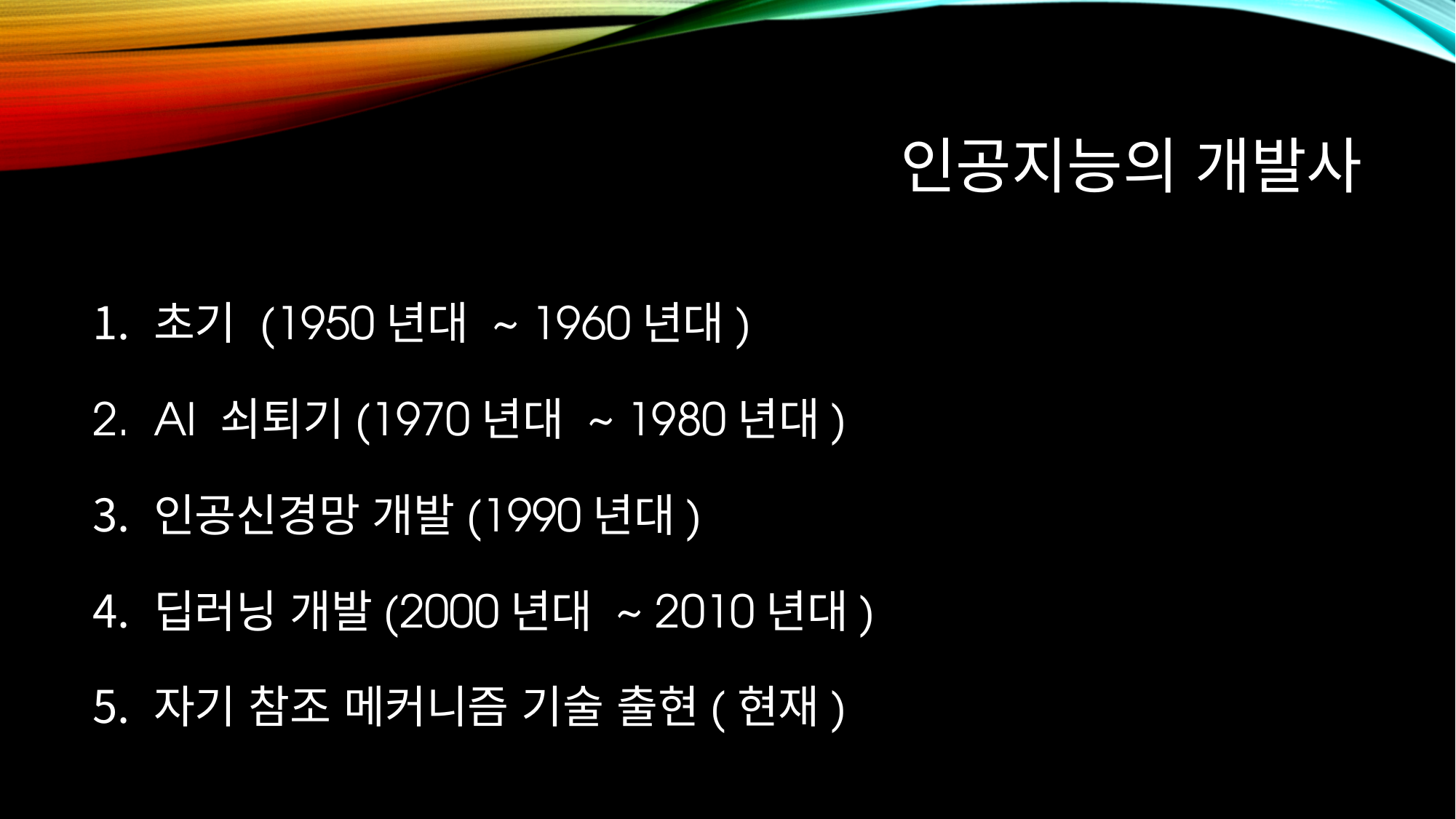

# 인공지능의 개발사
초기 (1950년대 ~ 1960년대)
AI 쇠퇴기(1970년대 ~ 1980년대)
인공신경망 개발(1990년대)
딥러닝 개발(2000년대 ~ 2010년대)
자기 참조 메커니즘 기술 출현(현재)